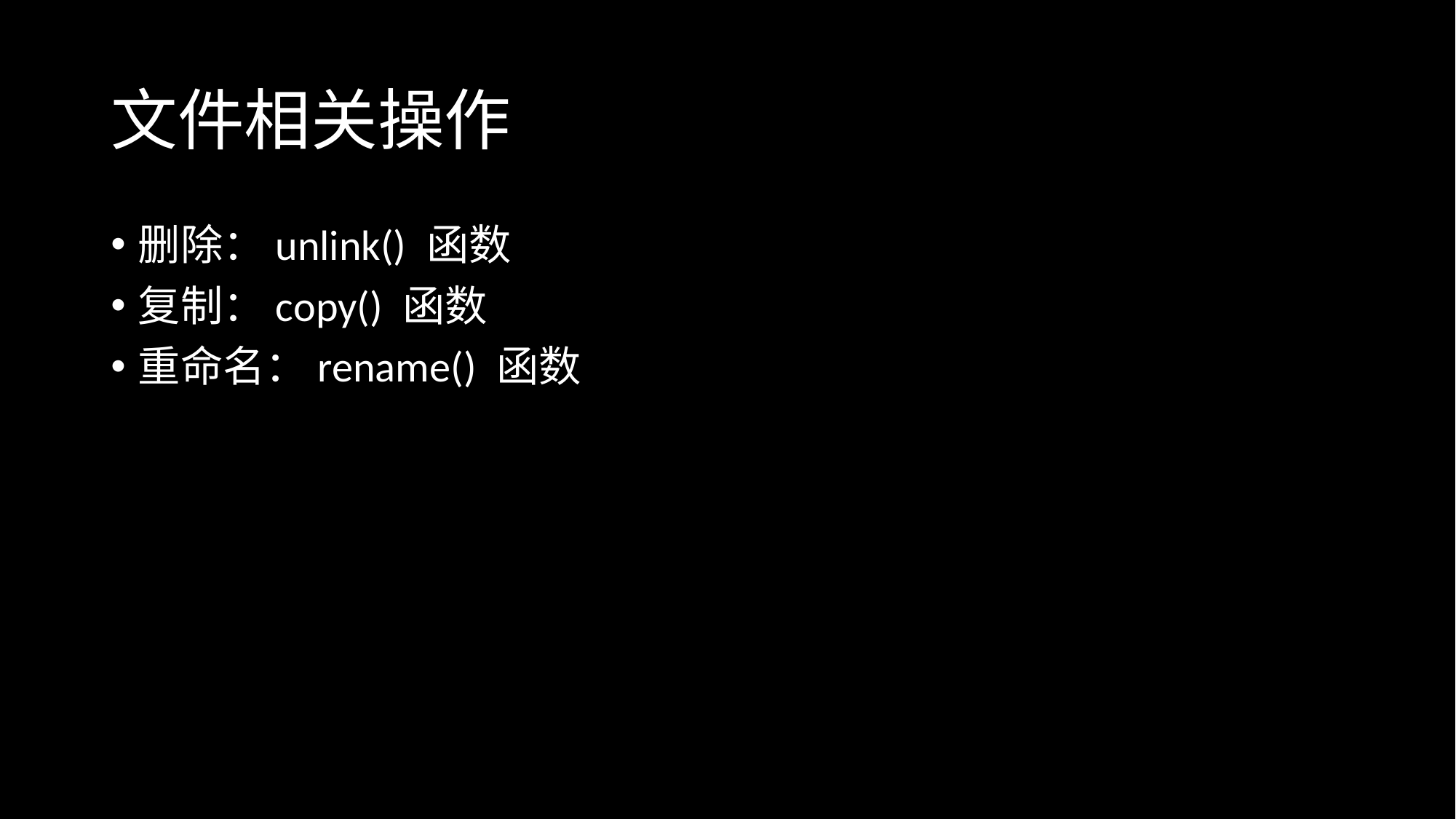

# 文件相关操作
删除：unlink() 函数
复制：сoру() 函数
重命名：rename() 函数